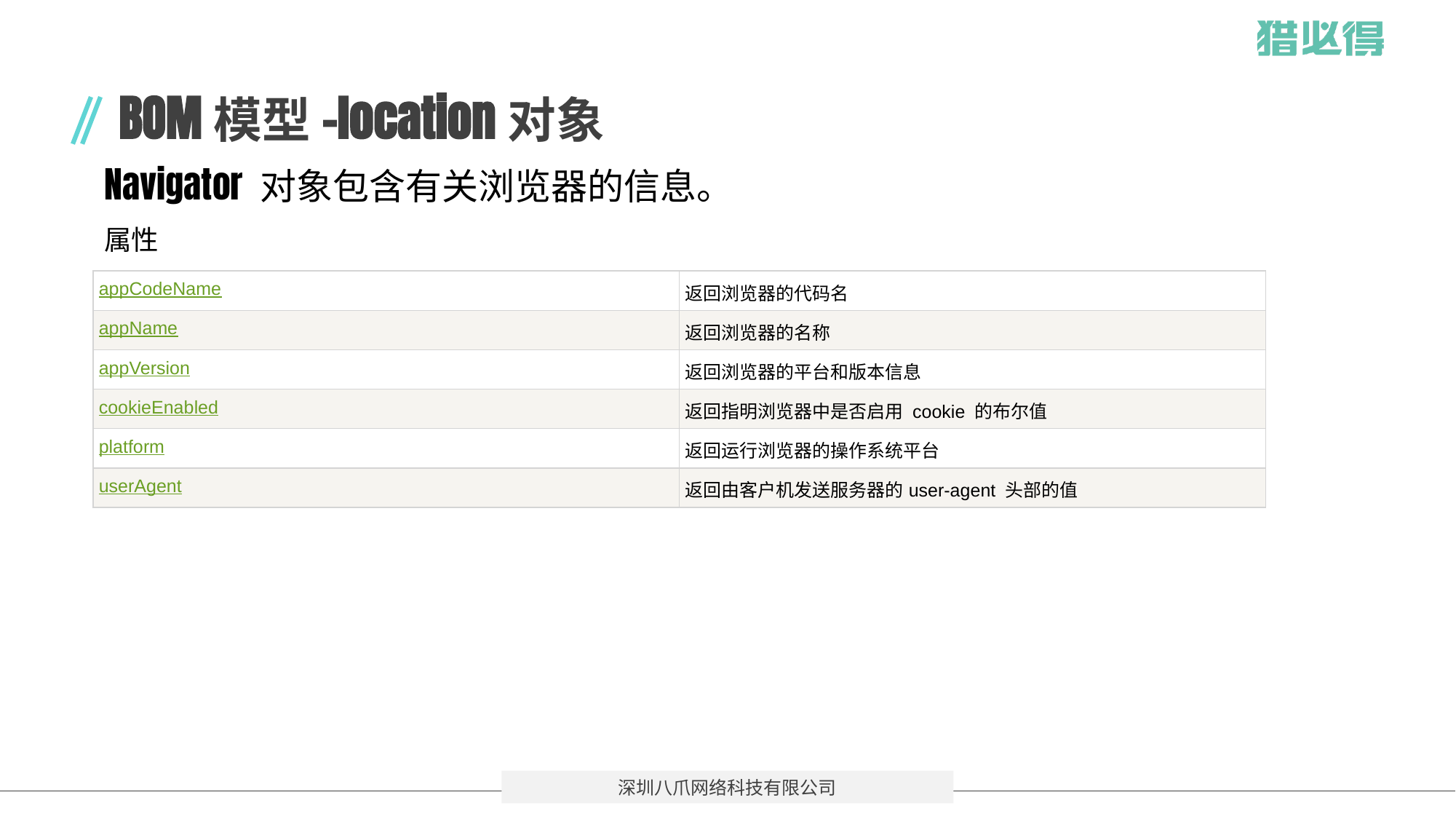

# BOM模型-location对象
Navigator 对象包含有关浏览器的信息。
属性
| appCodeName | 返回浏览器的代码名 |
| --- | --- |
| appName | 返回浏览器的名称 |
| appVersion | 返回浏览器的平台和版本信息 |
| cookieEnabled | 返回指明浏览器中是否启用 cookie 的布尔值 |
| platform | 返回运行浏览器的操作系统平台 |
| userAgent | 返回由客户机发送服务器的user-agent 头部的值 |